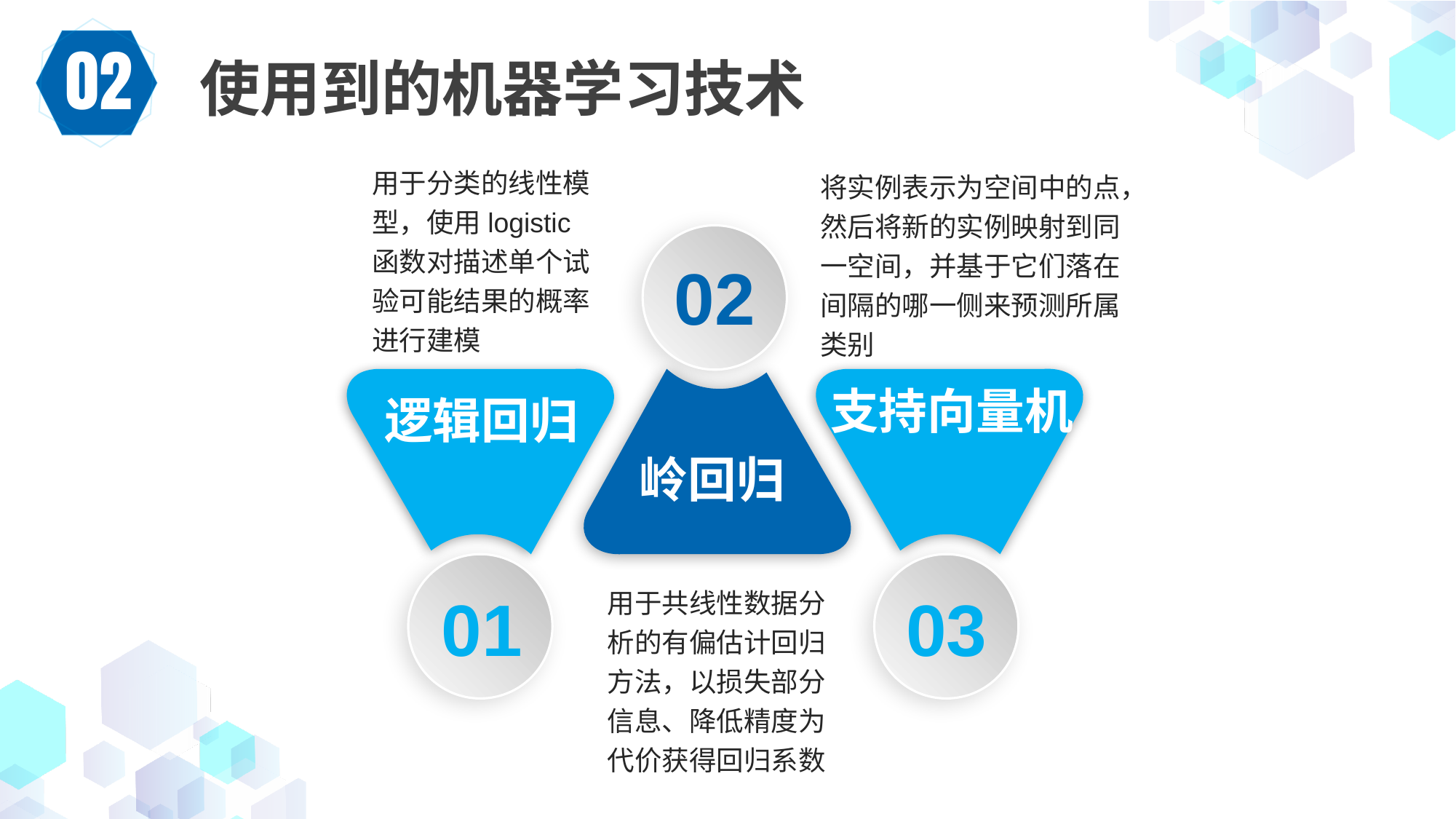

02
使用到的机器学习技术
用于分类的线性模型，使用logistic函数对描述单个试验可能结果的概率进行建模
将实例表示为空间中的点，然后将新的实例映射到同一空间，并基于它们落在间隔的哪一侧来预测所属类别

02

逻辑回归

岭回归

支持向量机

01

03
用于共线性数据分析的有偏估计回归方法，以损失部分信息、降低精度为代价获得回归系数